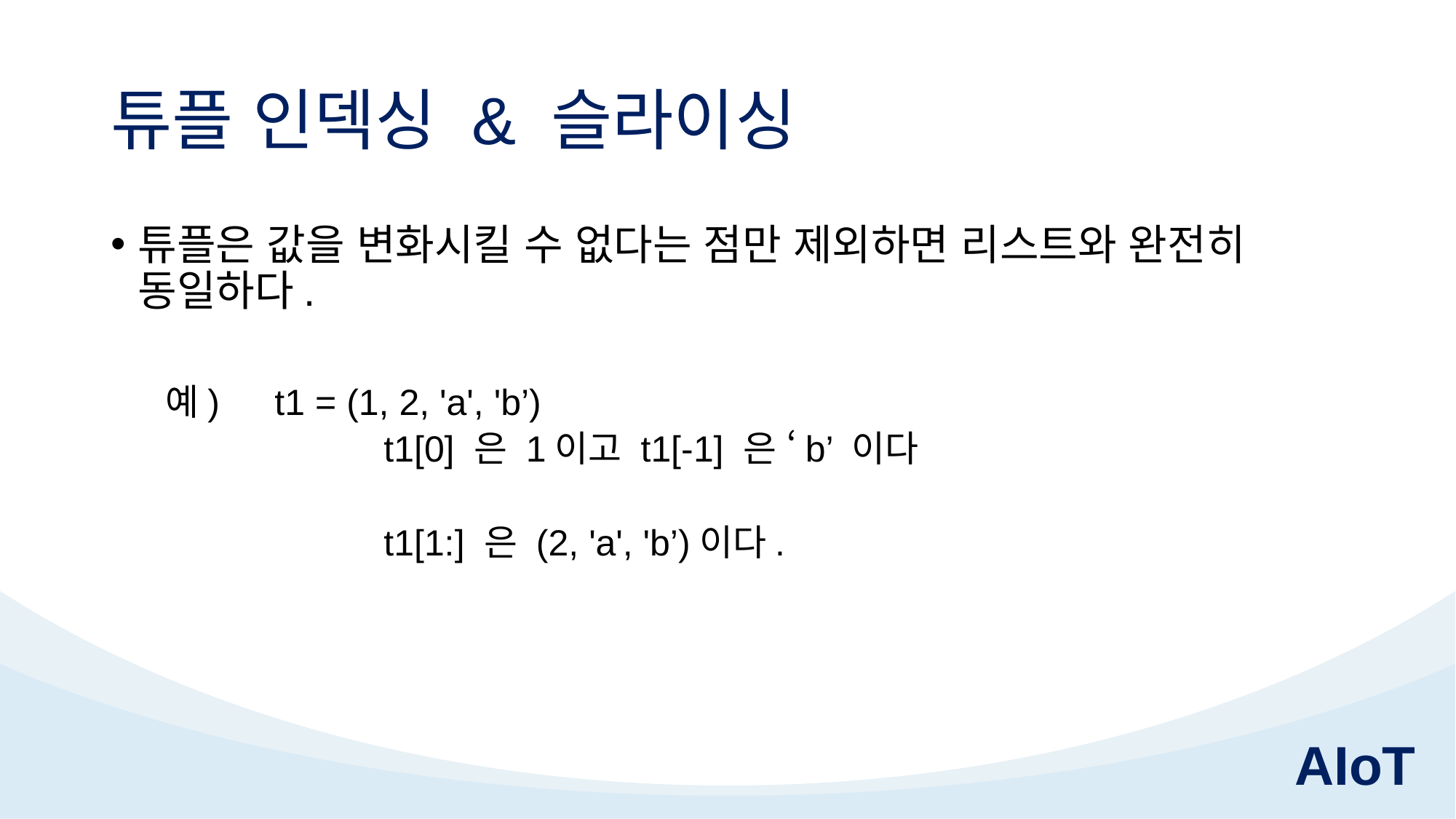

# 튜플 인덱싱 & 슬라이싱
튜플은 값을 변화시킬 수 없다는 점만 제외하면 리스트와 완전히 동일하다.

예) 	t1 = (1, 2, 'a', 'b’)
		t1[0] 은 1이고 t1[-1] 은 ‘b’ 이다

		t1[1:] 은 (2, 'a', 'b’)이다.